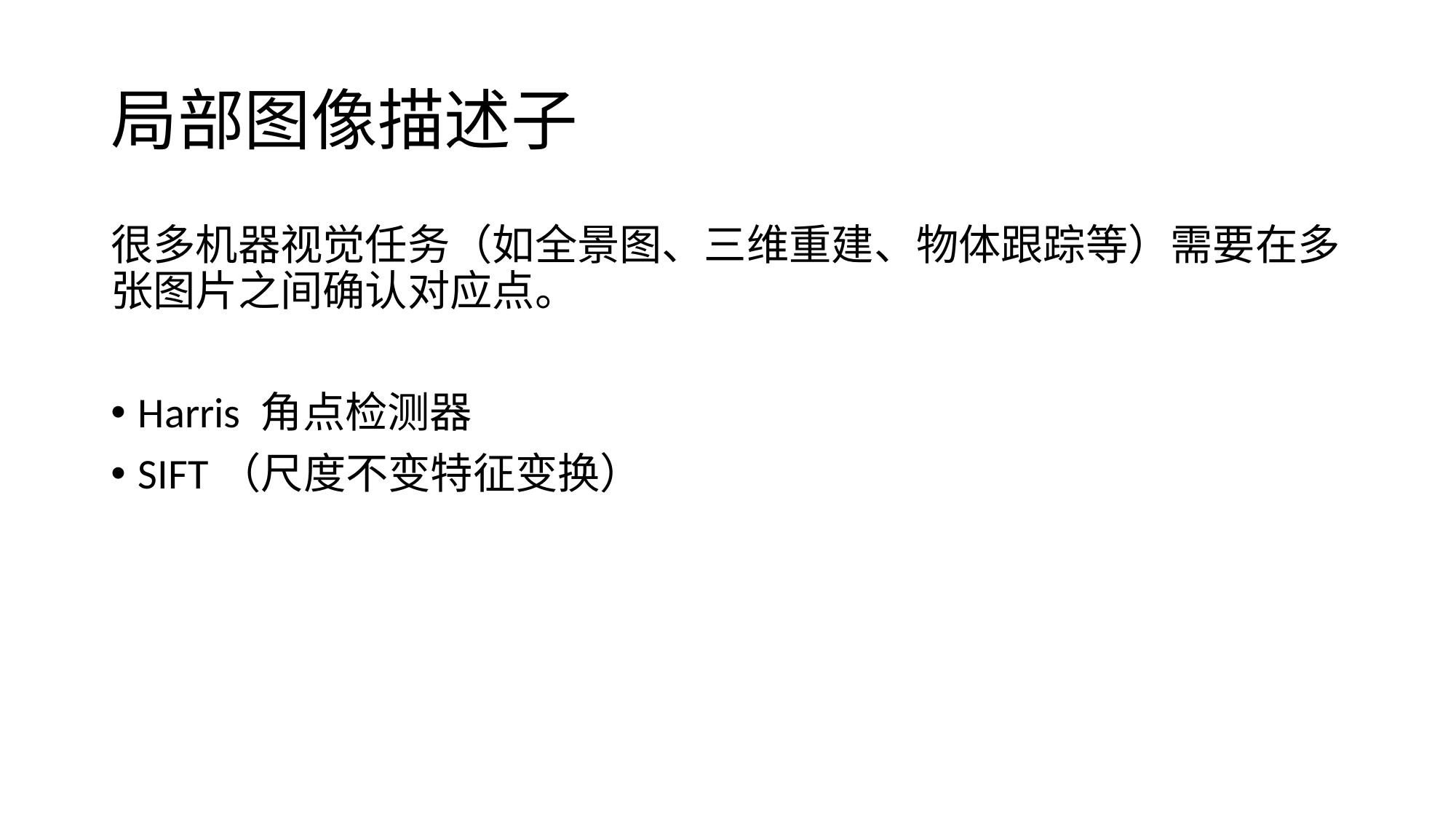

# 局部图像描述子
很多机器视觉任务（如全景图、三维重建、物体跟踪等）需要在多张图片之间确认对应点。

Harris 角点检测器
SIFT（尺度不变特征变换）